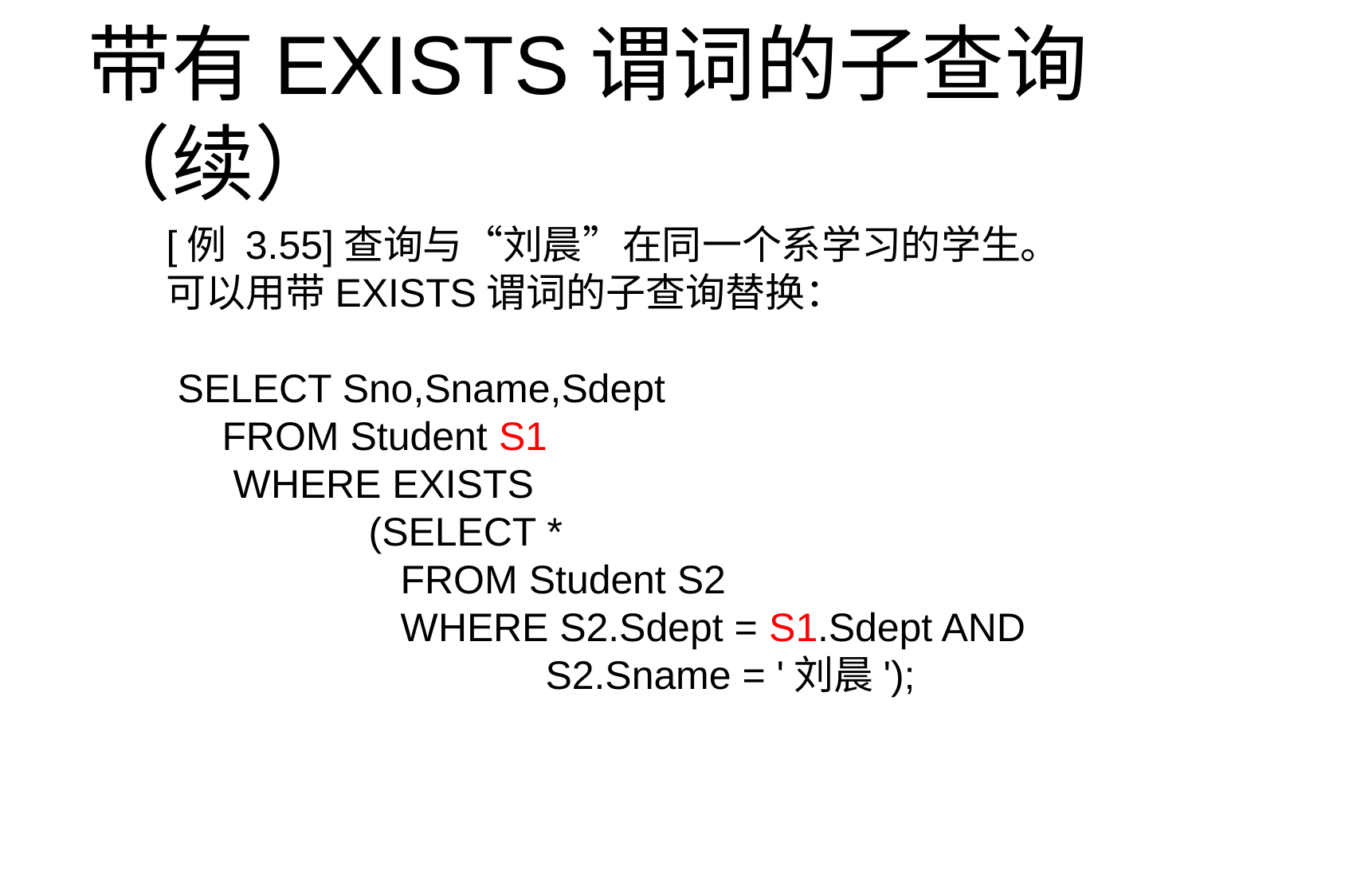

带有EXISTS谓词的子查询（续）
[例 3.55]查询与“刘晨”在同一个系学习的学生。
可以用带EXISTS谓词的子查询替换：

 SELECT Sno,Sname,Sdept
     FROM Student S1
      WHERE EXISTS
             　   (SELECT *
                     FROM Student S2
                     WHERE S2.Sdept = S1.Sdept AND
                                  S2.Sname = '刘晨');